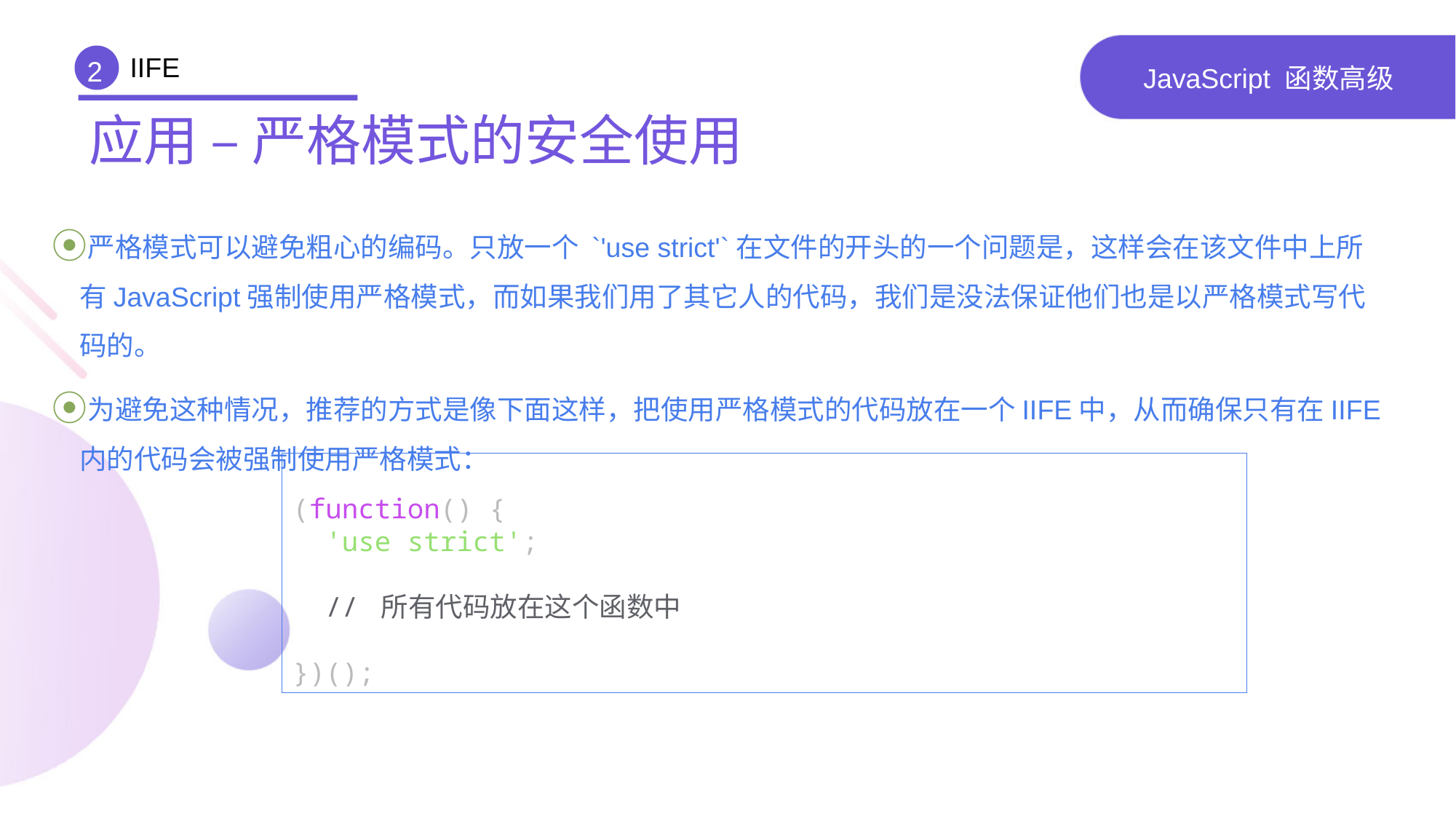

IIFE
2
# JavaScript 函数高级
应用 – 严格模式的安全使用
严格模式可以避免粗心的编码。只放一个 `'use strict'`在文件的开头的一个问题是，这样会在该文件中上所有JavaScript强制使用严格模式，而如果我们用了其它人的代码，我们是没法保证他们也是以严格模式写代码的。
为避免这种情况，推荐的方式是像下面这样，把使用严格模式的代码放在一个IIFE中，从而确保只有在IIFE内的代码会被强制使用严格模式：
(function() {
  'use strict';

  // 所有代码放在这个函数中

})();